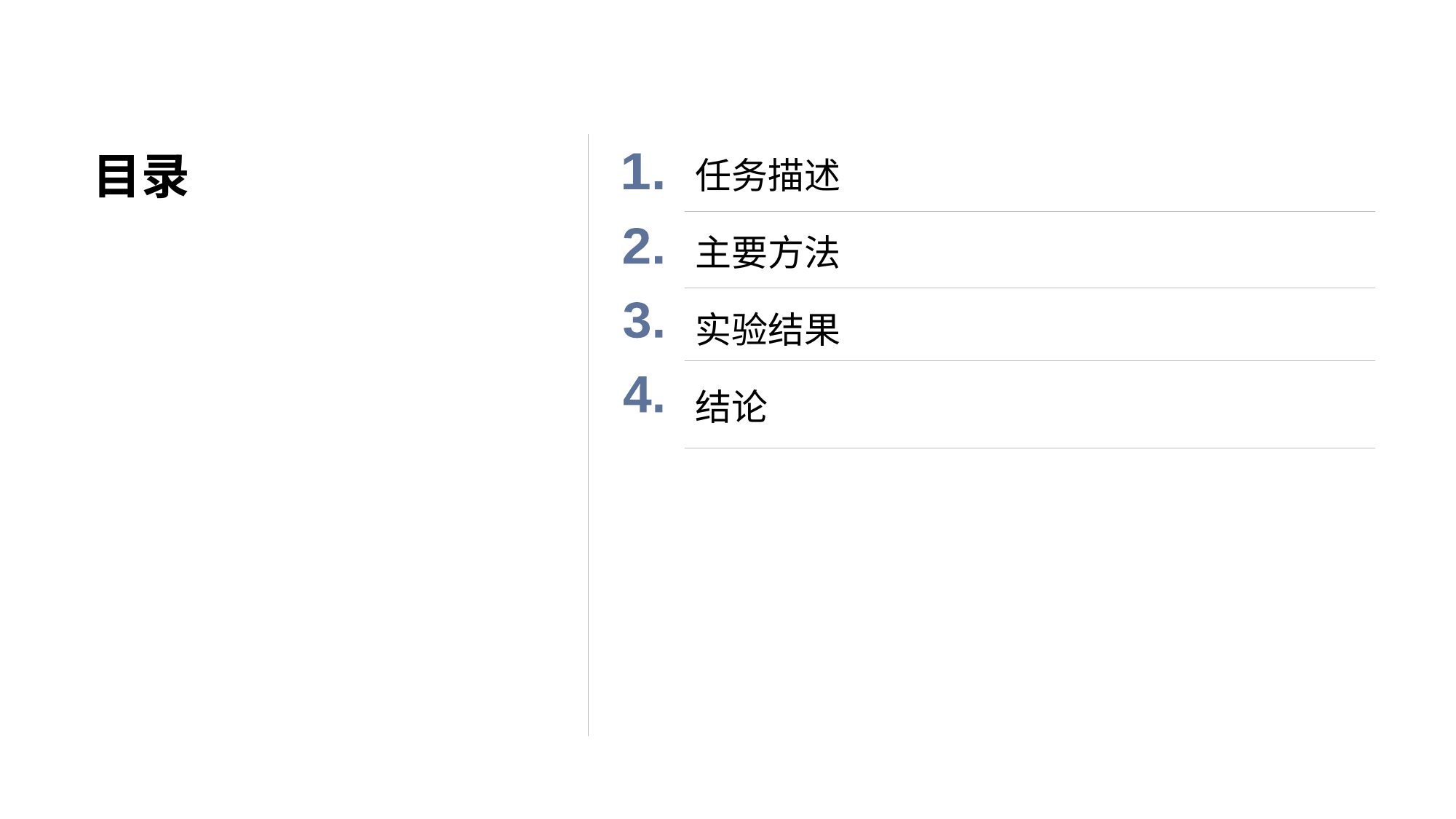

任务描述
目录

1.
主要方法
2.
实验结果
3.
结论
4.